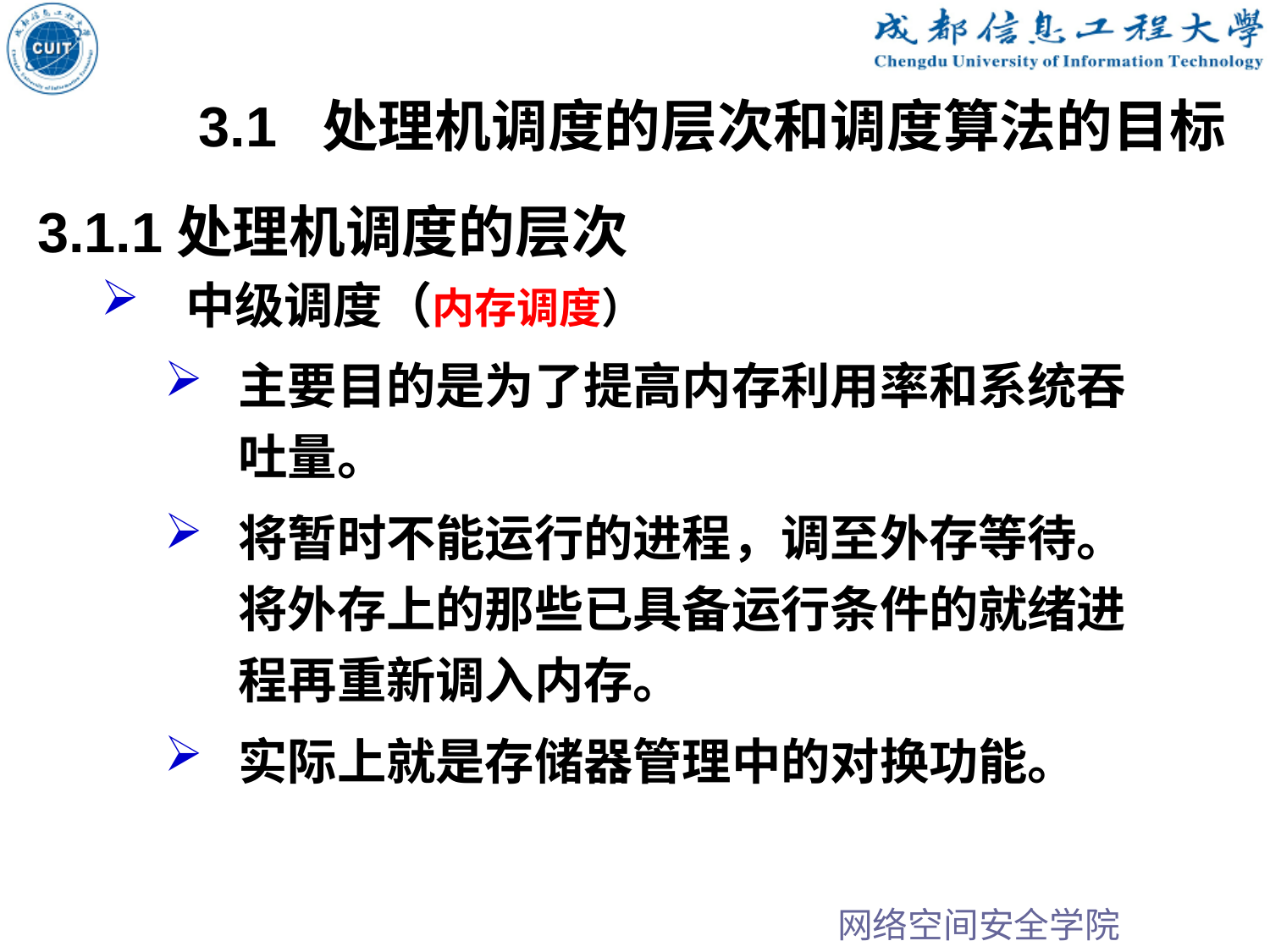

3.1  处理机调度的层次和调度算法的目标
3.1.1处理机调度的层次
中级调度（内存调度）
主要目的是为了提高内存利用率和系统吞吐量。
将暂时不能运行的进程，调至外存等待。将外存上的那些已具备运行条件的就绪进程再重新调入内存。
实际上就是存储器管理中的对换功能。